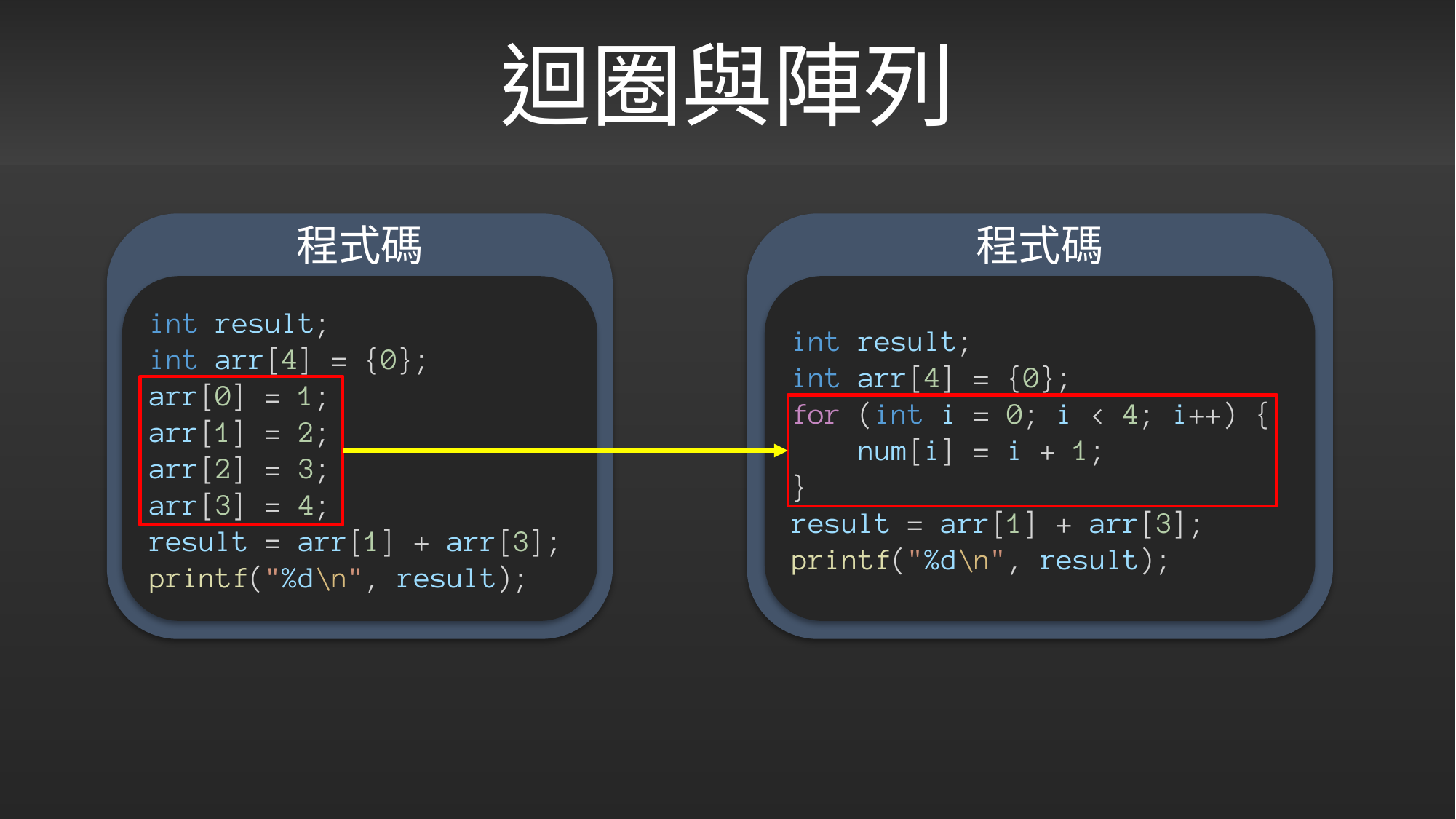

迴圈與陣列

程式碼
int result;
int arr[4] = {0};
arr[0] = 1;
arr[1] = 2;
arr[2] = 3;
arr[3] = 4;
result = arr[1] + arr[3];
printf("%d\n", result);

程式碼
int result;
int arr[4] = {0};
for (int i = 0; i < 4; i++) {
    num[i] = i + 1;
}
result = arr[1] + arr[3];
printf("%d\n", result);